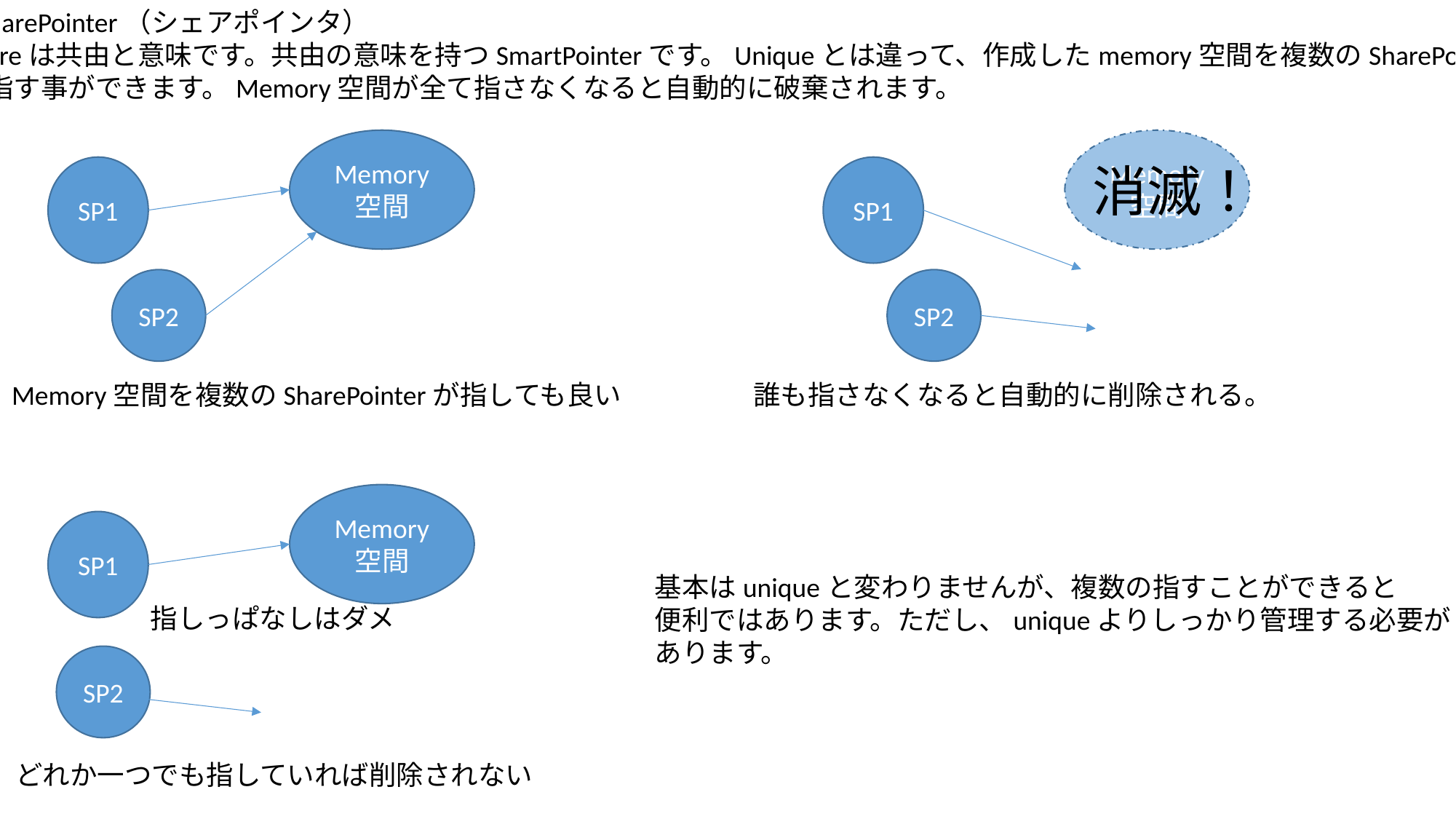

・SharePointer（シェアポインタ）
Shareは共由と意味です。共由の意味を持つSmartPointerです。Uniqueとは違って、作成したmemory空間を複数のSharePointer
が指す事ができます。Memory空間が全て指さなくなると自動的に破棄されます。
Memory
空間
Memory
空間
消滅！
SP1
SP1
SP2
SP2
Memory空間を複数のSharePointerが指しても良い
誰も指さなくなると自動的に削除される。
Memory
空間
SP1
基本はuniqueと変わりませんが、複数の指すことができると
便利ではあります。ただし、uniqueよりしっかり管理する必要が
あります。
指しっぱなしはダメ
SP2
どれか一つでも指していれば削除されない